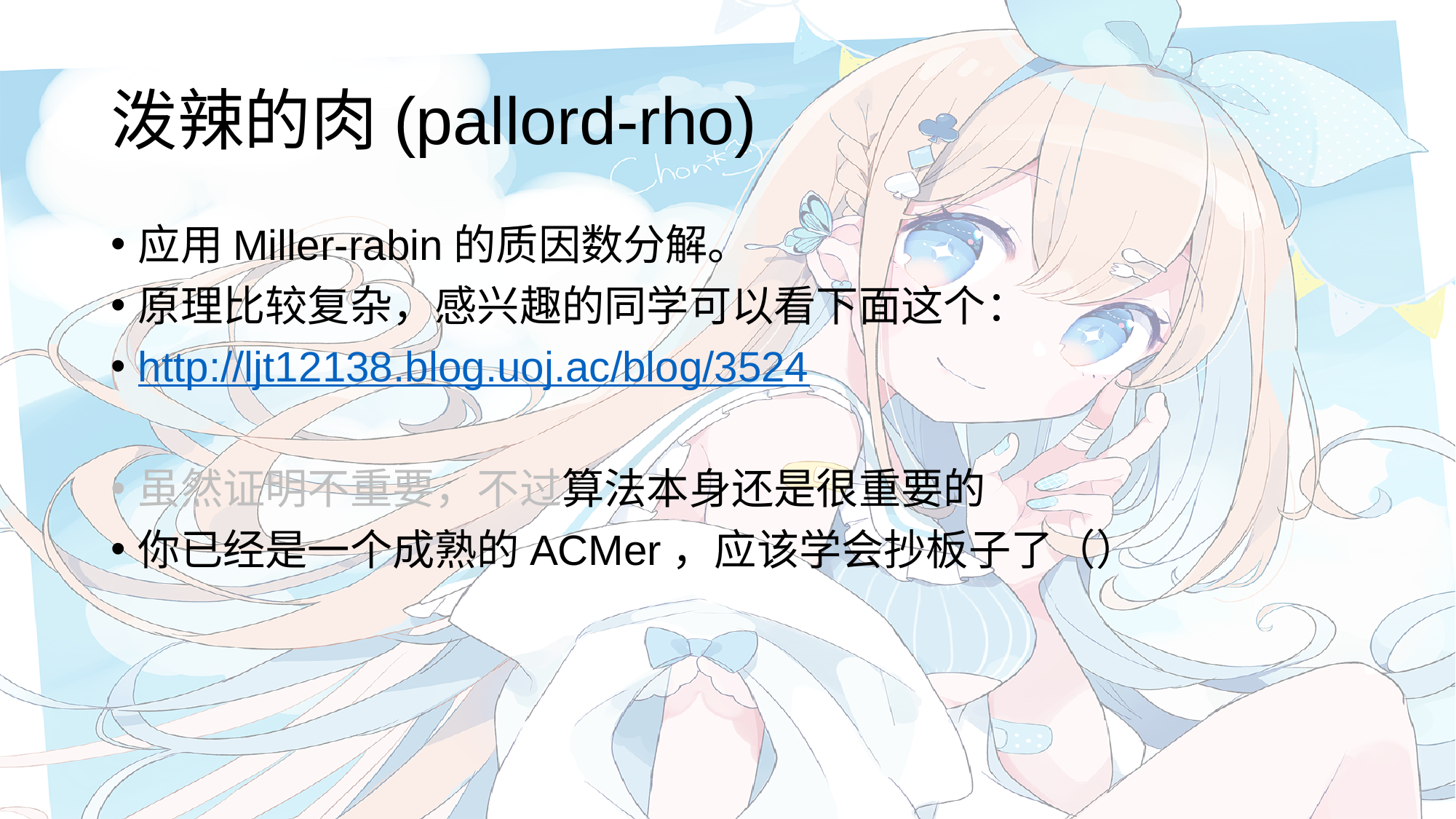

# 泼辣的肉(pallord-rho)
应用Miller-rabin的质因数分解。
原理比较复杂，感兴趣的同学可以看下面这个：
http://ljt12138.blog.uoj.ac/blog/3524

虽然证明不重要，不过算法本身还是很重要的
你已经是一个成熟的ACMer，应该学会抄板子了（）